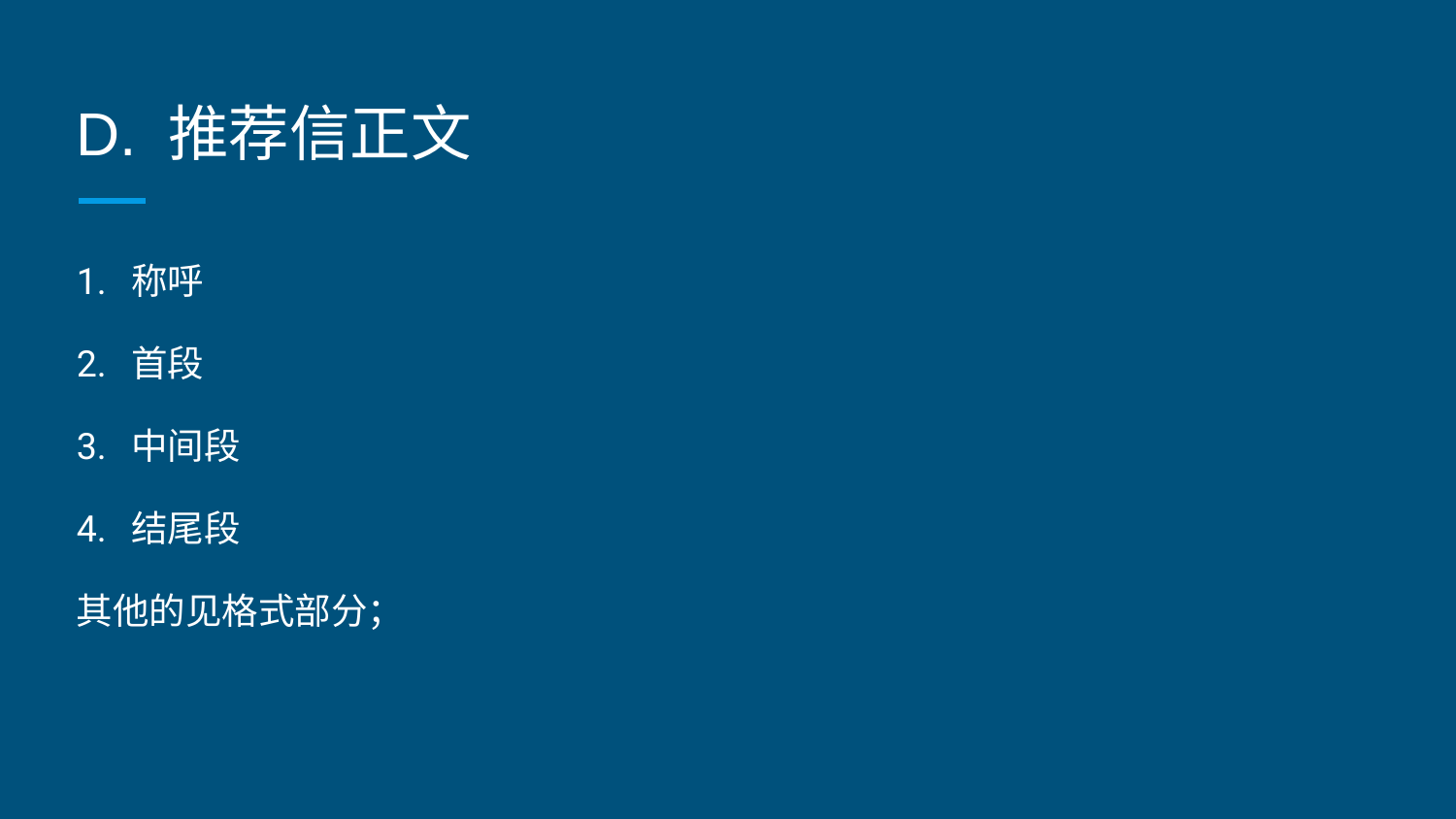

# D. 推荐信正文
称呼
首段
中间段
结尾段
其他的见格式部分；